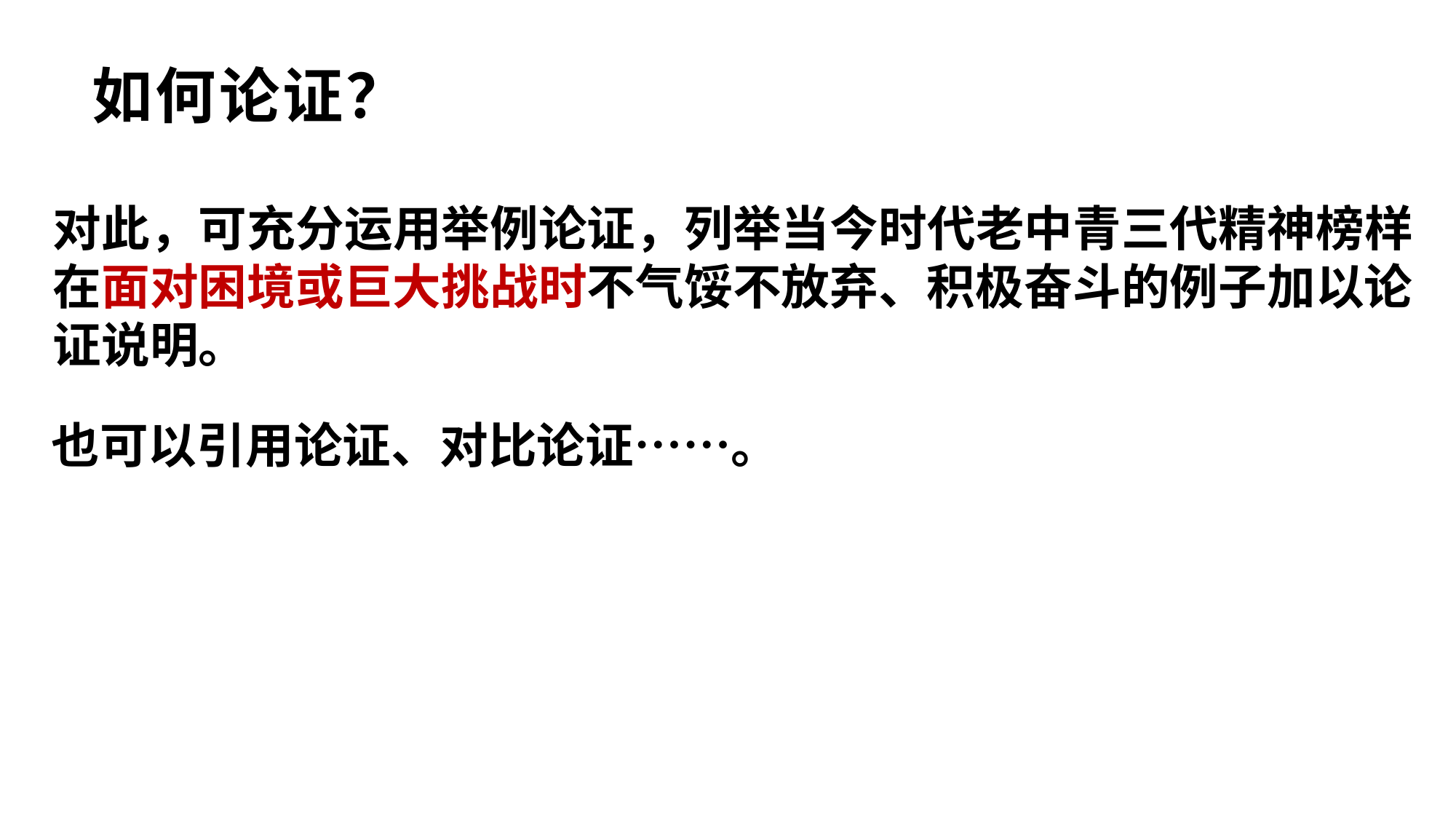

# 如何论证？

对此，可充分运用举例论证，列举当今时代老中青三代精神榜样在面对困境或巨大挑战时不气馁不放弃、积极奋斗的例子加以论证说明。
也可以引用论证、对比论证……。